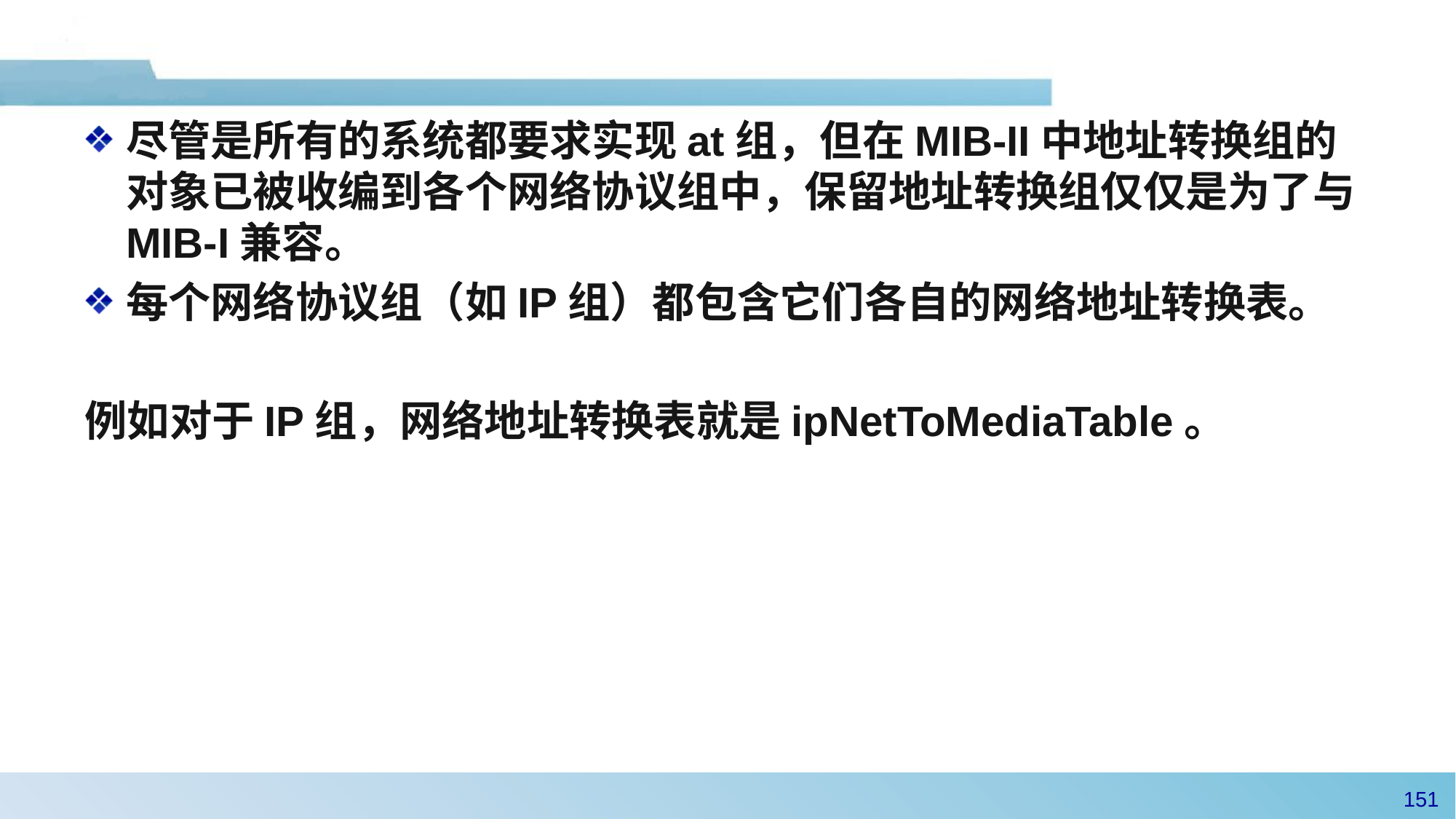

尽管是所有的系统都要求实现at组，但在MIB-II中地址转换组的对象已被收编到各个网络协议组中，保留地址转换组仅仅是为了与MIB-I兼容。
每个网络协议组（如IP组）都包含它们各自的网络地址转换表。

例如对于IP组，网络地址转换表就是ipNetToMediaTable。
151